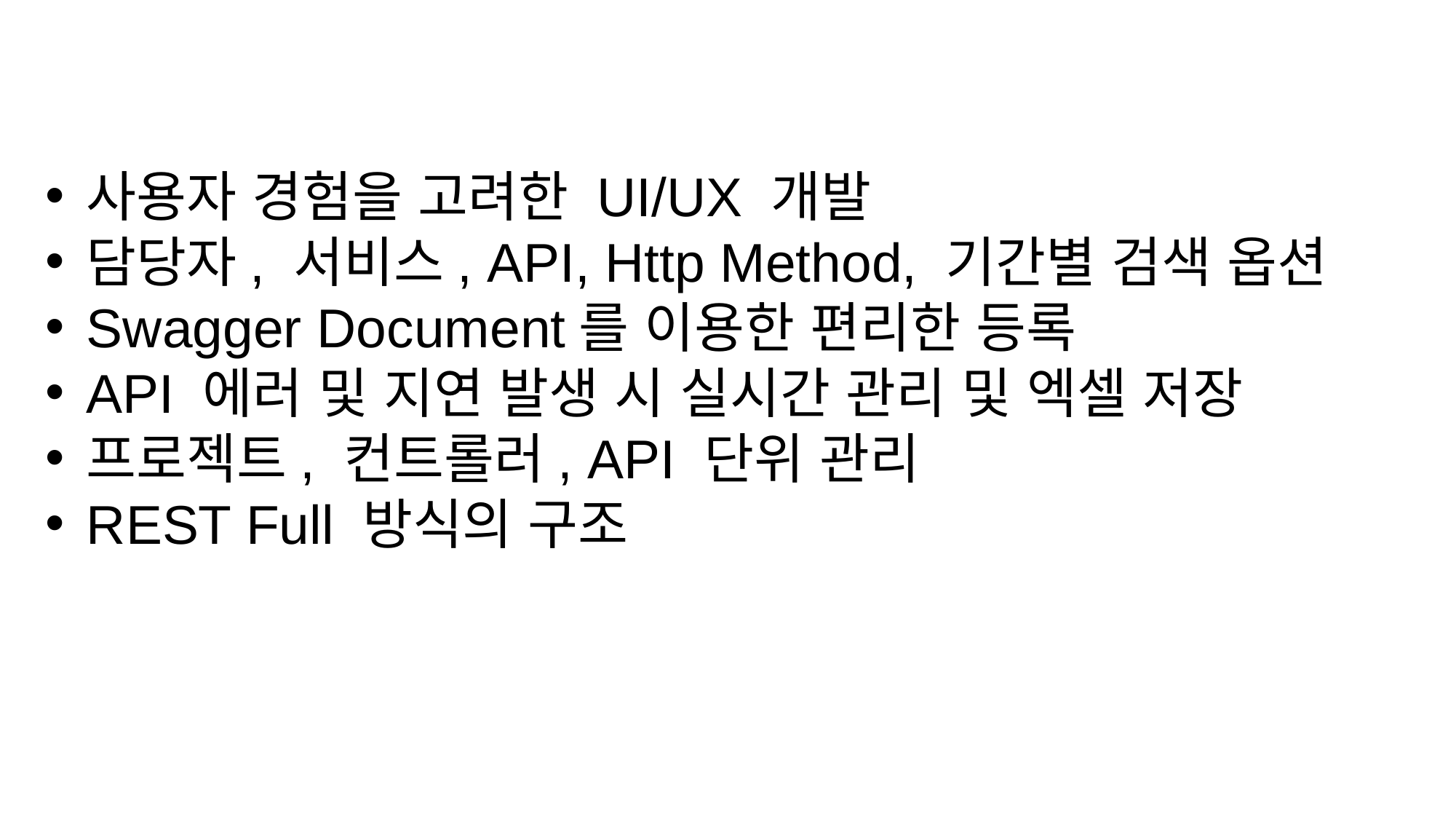

사용자 경험을 고려한 UI/UX 개발
담당자, 서비스, API, Http Method, 기간별 검색 옵션
Swagger Document를 이용한 편리한 등록
API 에러 및 지연 발생 시 실시간 관리 및 엑셀 저장
프로젝트, 컨트롤러, API 단위 관리
REST Full 방식의 구조